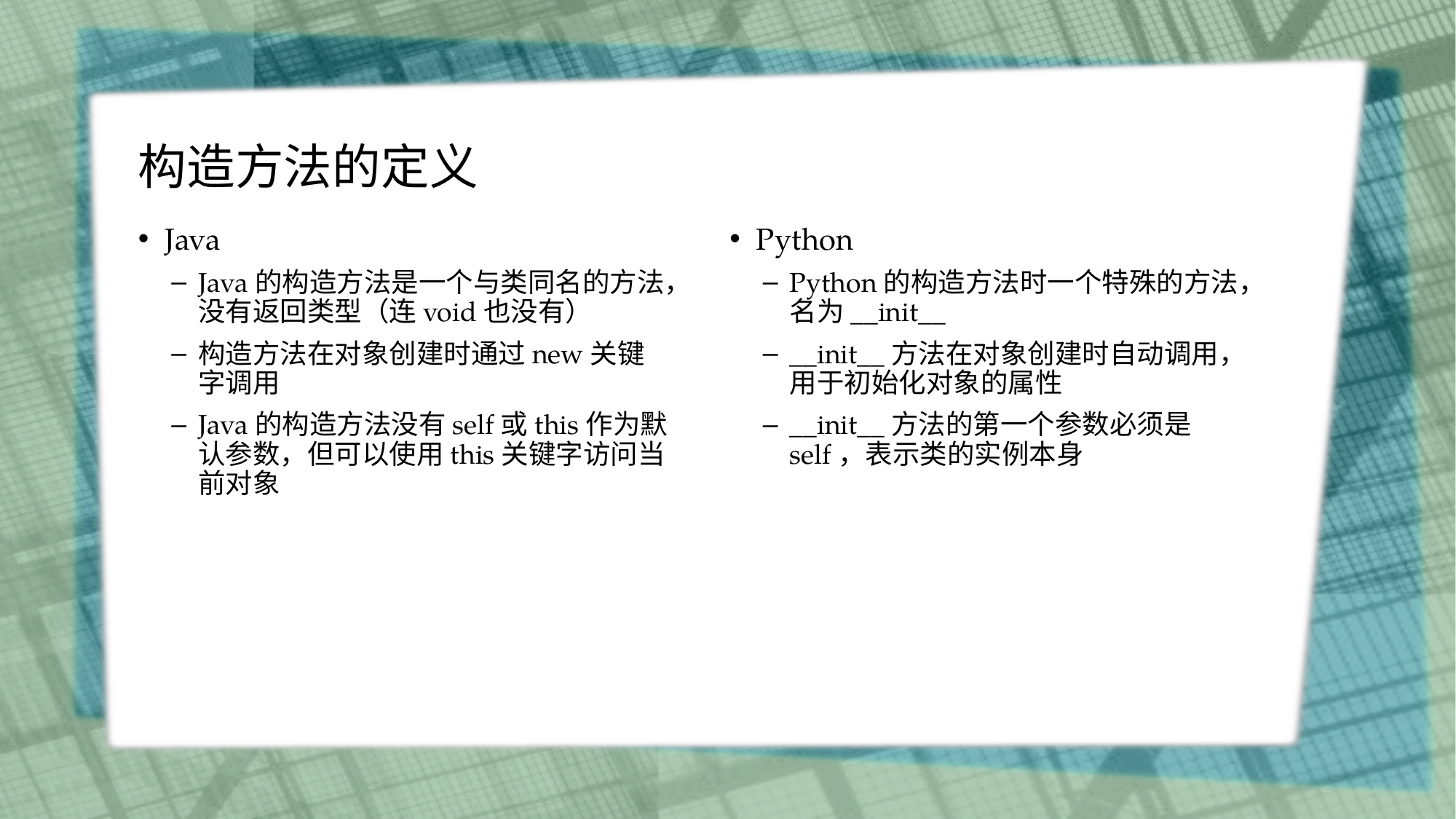

# 构造方法的定义
Java
Java的构造方法是一个与类同名的方法，没有返回类型（连void也没有）
构造方法在对象创建时通过new关键字调用
Java的构造方法没有self或this作为默认参数，但可以使用this关键字访问当前对象
Python
Python的构造方法时一个特殊的方法，名为__init__
__init__方法在对象创建时自动调用，用于初始化对象的属性
__init__方法的第一个参数必须是self，表示类的实例本身